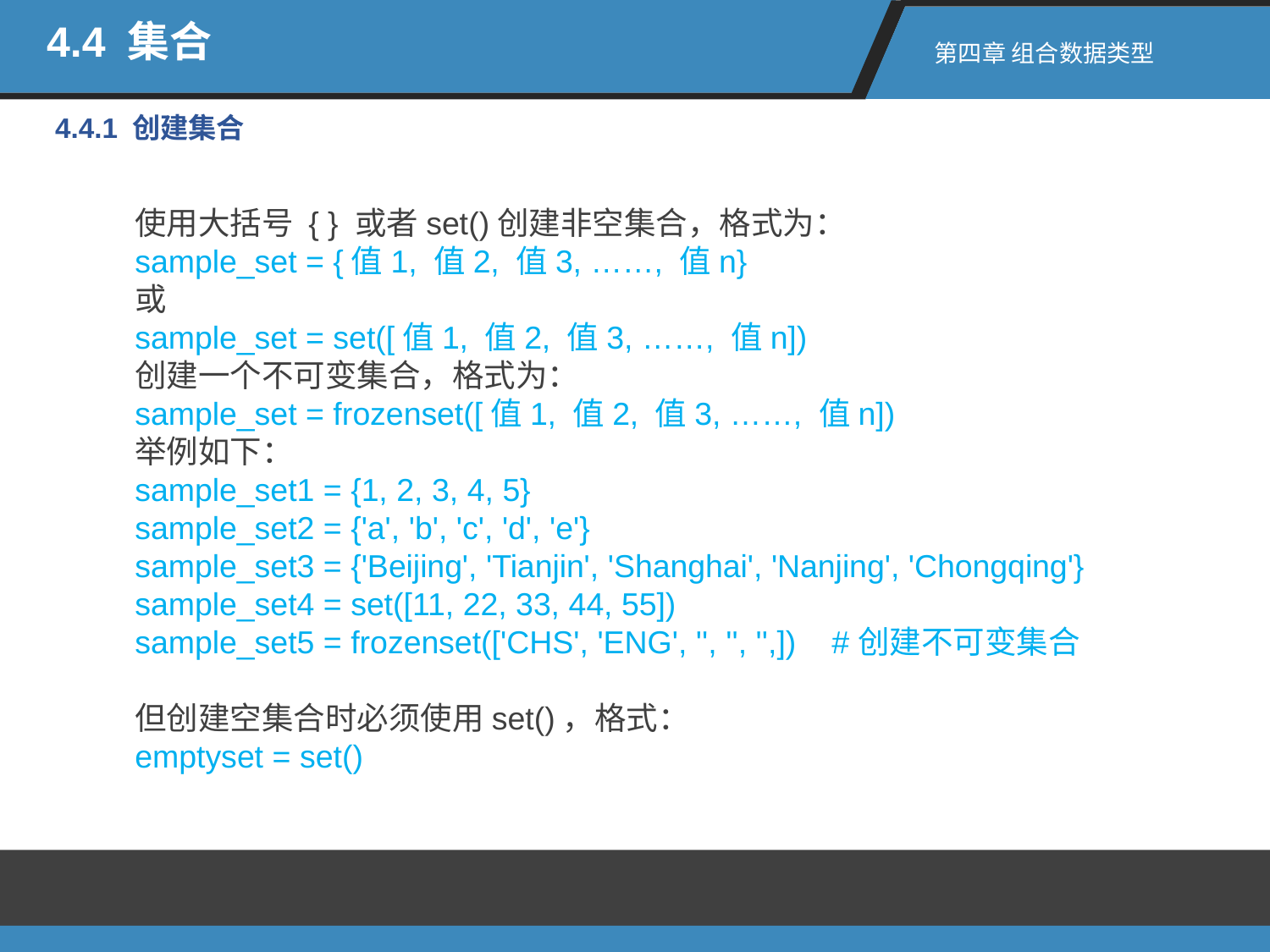

4.4 集合
第四章 组合数据类型
4.4.1 创建集合
使用大括号 { } 或者set()创建非空集合，格式为：
sample_set = {值1, 值2, 值3, ……, 值n}
或
sample_set = set([值1, 值2, 值3, ……, 值n])
创建一个不可变集合，格式为：
sample_set = frozenset([值1, 值2, 值3, ……, 值n])
举例如下：
sample_set1 = {1, 2, 3, 4, 5}
sample_set2 = {'a', 'b', 'c', 'd', 'e'}
sample_set3 = {'Beijing', 'Tianjin', 'Shanghai', 'Nanjing', 'Chongqing'}
sample_set4 = set([11, 22, 33, 44, 55])
sample_set5 = frozenset(['CHS', 'ENG', '', '', '',])    #创建不可变集合

但创建空集合时必须使用set()，格式：
emptyset = set()